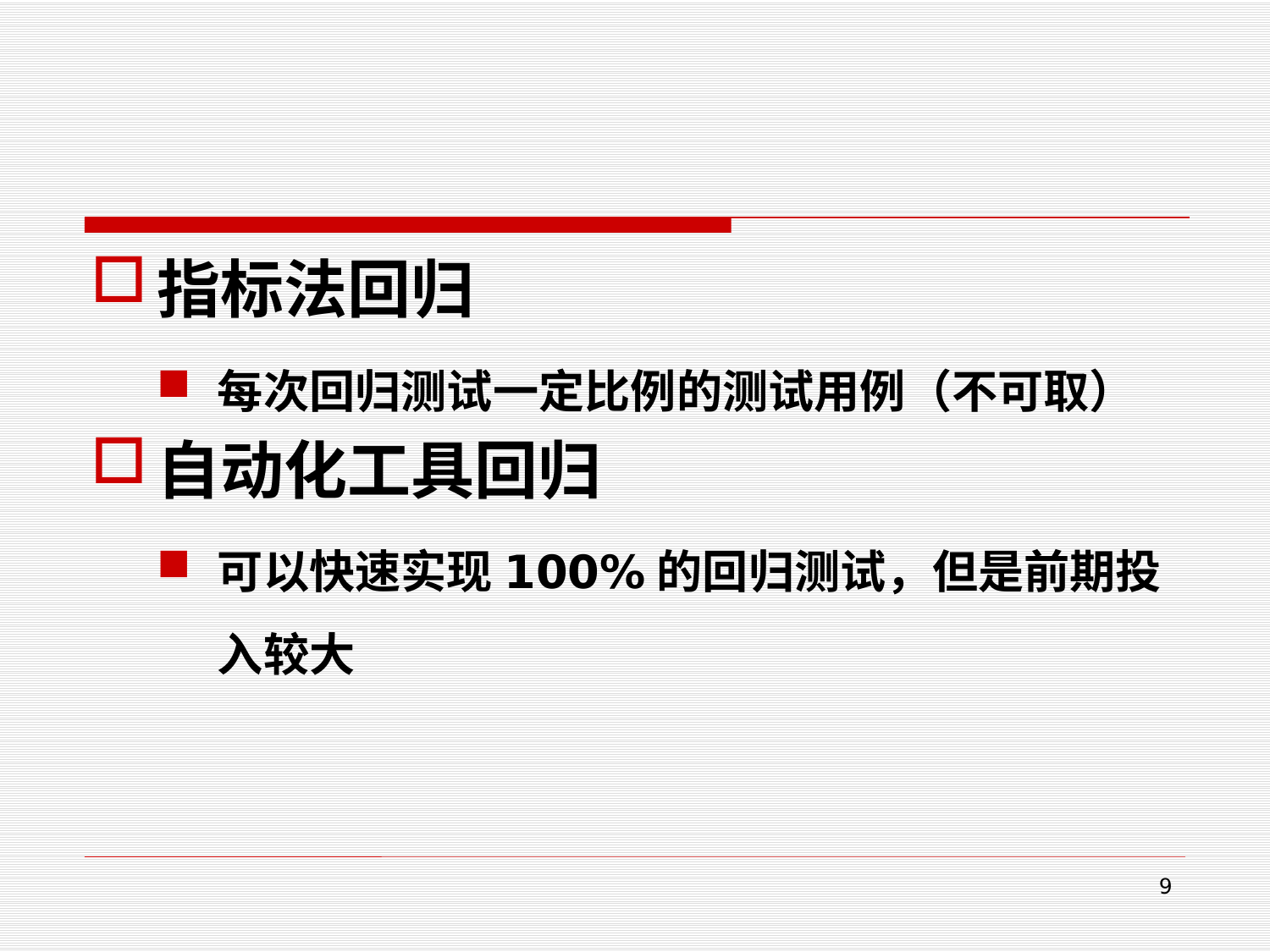

#
指标法回归
每次回归测试一定比例的测试用例（不可取）
自动化工具回归
可以快速实现100%的回归测试，但是前期投入较大

9